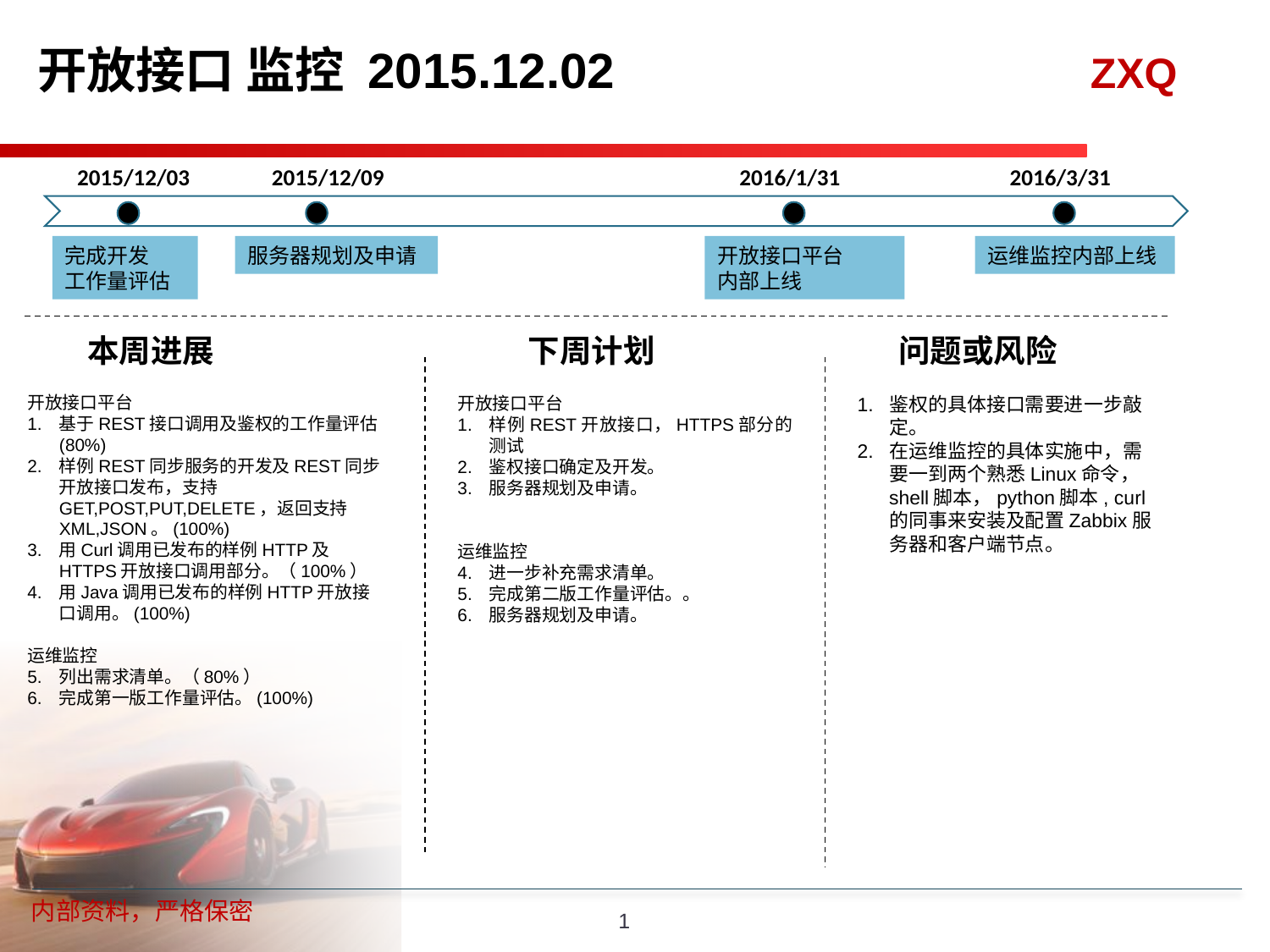

# 开放接口 监控 2015.12.02
2015/12/03
2015/12/09
2016/1/31
2016/3/31

完成开发
工作量评估
服务器规划及申请
开放接口平台
内部上线
运维监控内部上线
下周计划
问题或风险
本周进展
开放接口平台
基于REST接口调用及鉴权的工作量评估(80%)
样例REST同步服务的开发及REST同步开放接口发布，支持GET,POST,PUT,DELETE，返回支持XML,JSON。(100%)
用Curl调用已发布的样例HTTP及HTTPS开放接口调用部分。（100%）
用Java调用已发布的样例HTTP开放接口调用。(100%)

运维监控
列出需求清单。（80%）
完成第一版工作量评估。(100%)
开放接口平台
样例REST开放接口，HTTPS部分的测试
鉴权接口确定及开发。
服务器规划及申请。

运维监控
进一步补充需求清单。
完成第二版工作量评估。。
服务器规划及申请。

鉴权的具体接口需要进一步敲定。
在运维监控的具体实施中，需要一到两个熟悉Linux命令，shell脚本，python脚本, curl的同事来安装及配置Zabbix服务器和客户端节点。

1